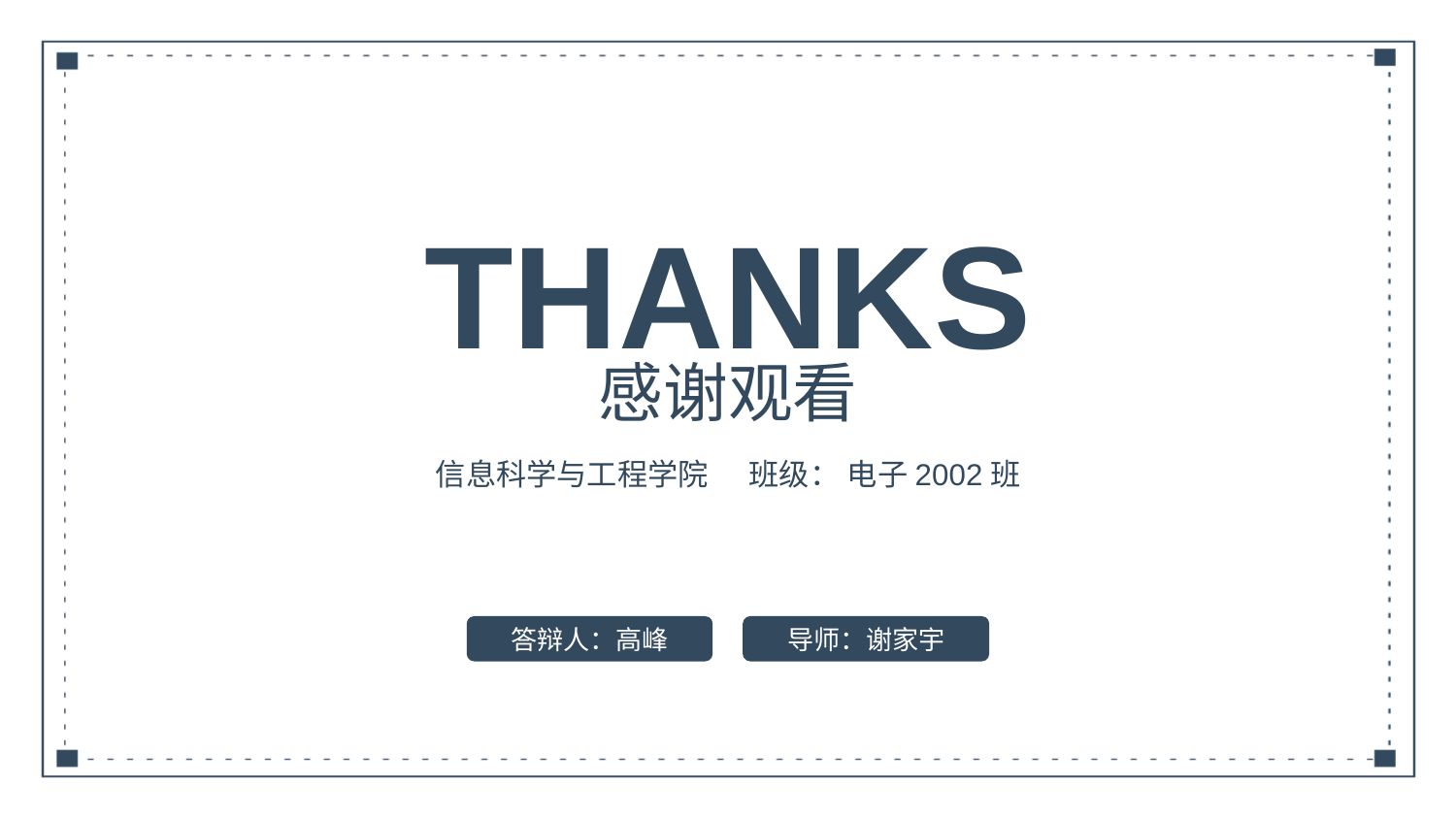

THANKS
感谢观看
信息科学与工程学院      班级： 电子2002班
导师：谢家宇
答辩人：高峰